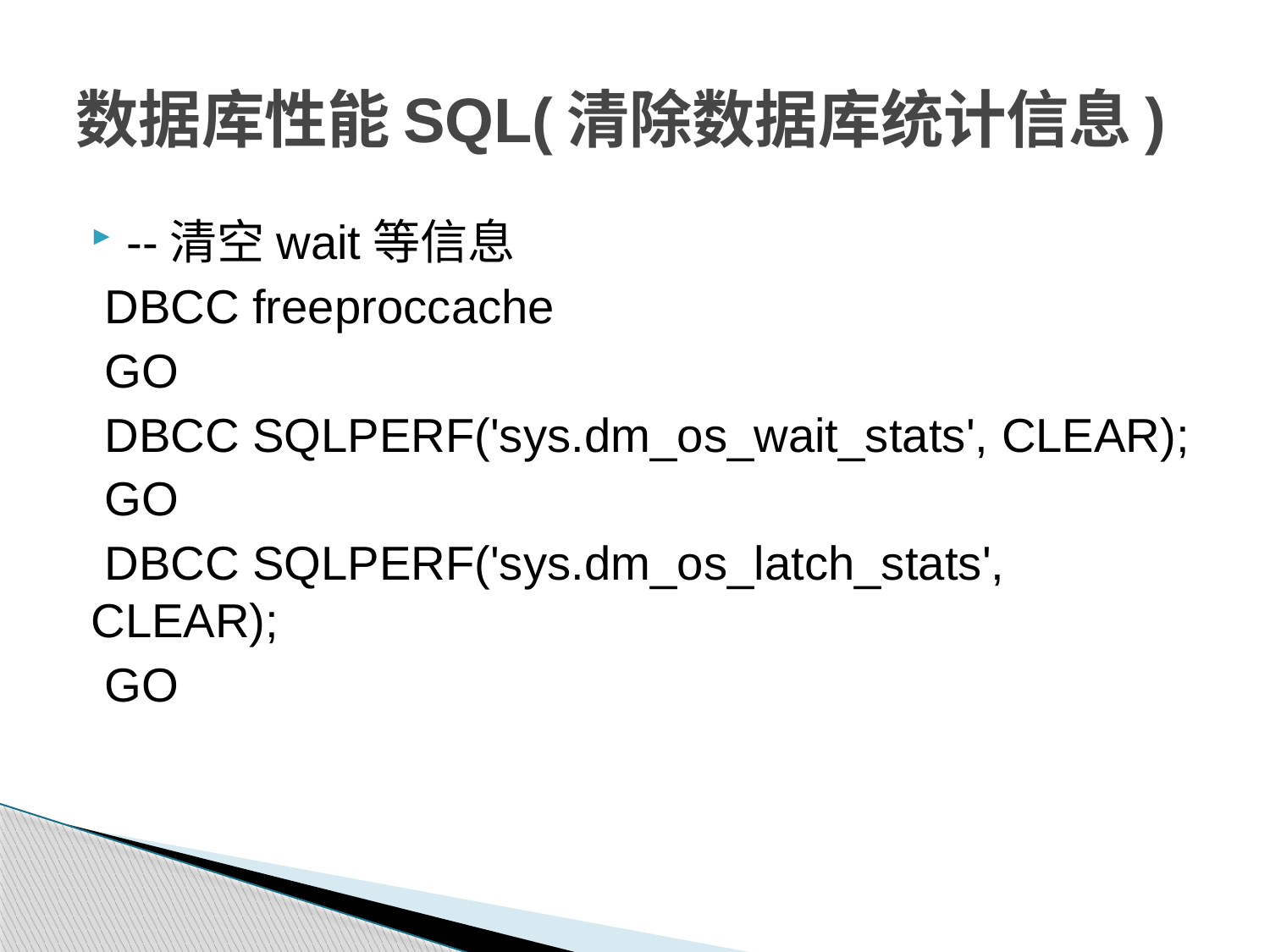

# 数据库性能SQL(清除数据库统计信息)
--清空wait等信息
 DBCC freeproccache
 GO
 DBCC SQLPERF('sys.dm_os_wait_stats', CLEAR);
 GO
 DBCC SQLPERF('sys.dm_os_latch_stats', CLEAR);
 GO